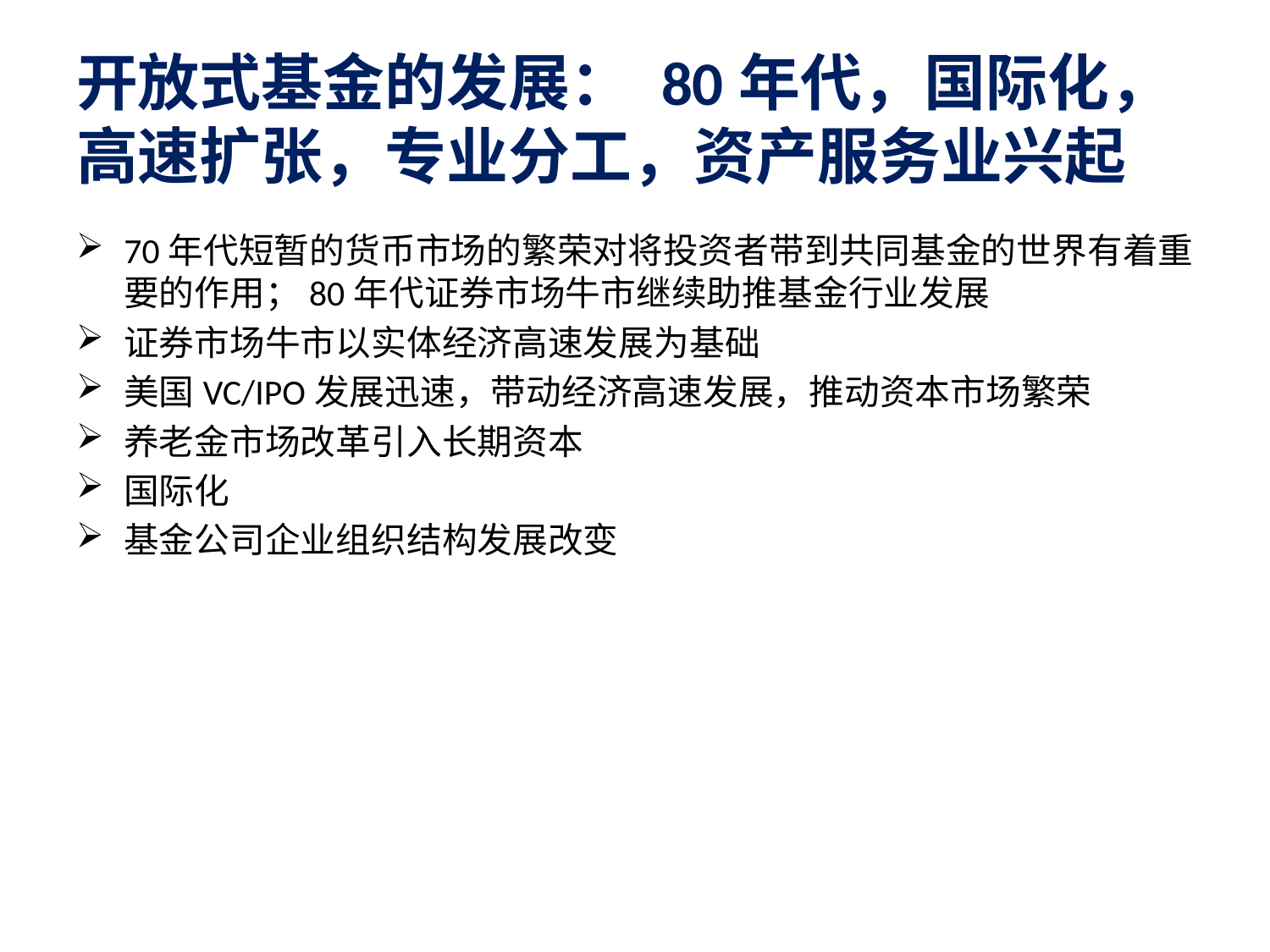

# 开放式基金的发展： 80年代，国际化，高速扩张，专业分工，资产服务业兴起
70年代短暂的货币市场的繁荣对将投资者带到共同基金的世界有着重要的作用；80年代证券市场牛市继续助推基金行业发展
证券市场牛市以实体经济高速发展为基础
美国VC/IPO发展迅速，带动经济高速发展，推动资本市场繁荣
养老金市场改革引入长期资本
国际化
基金公司企业组织结构发展改变